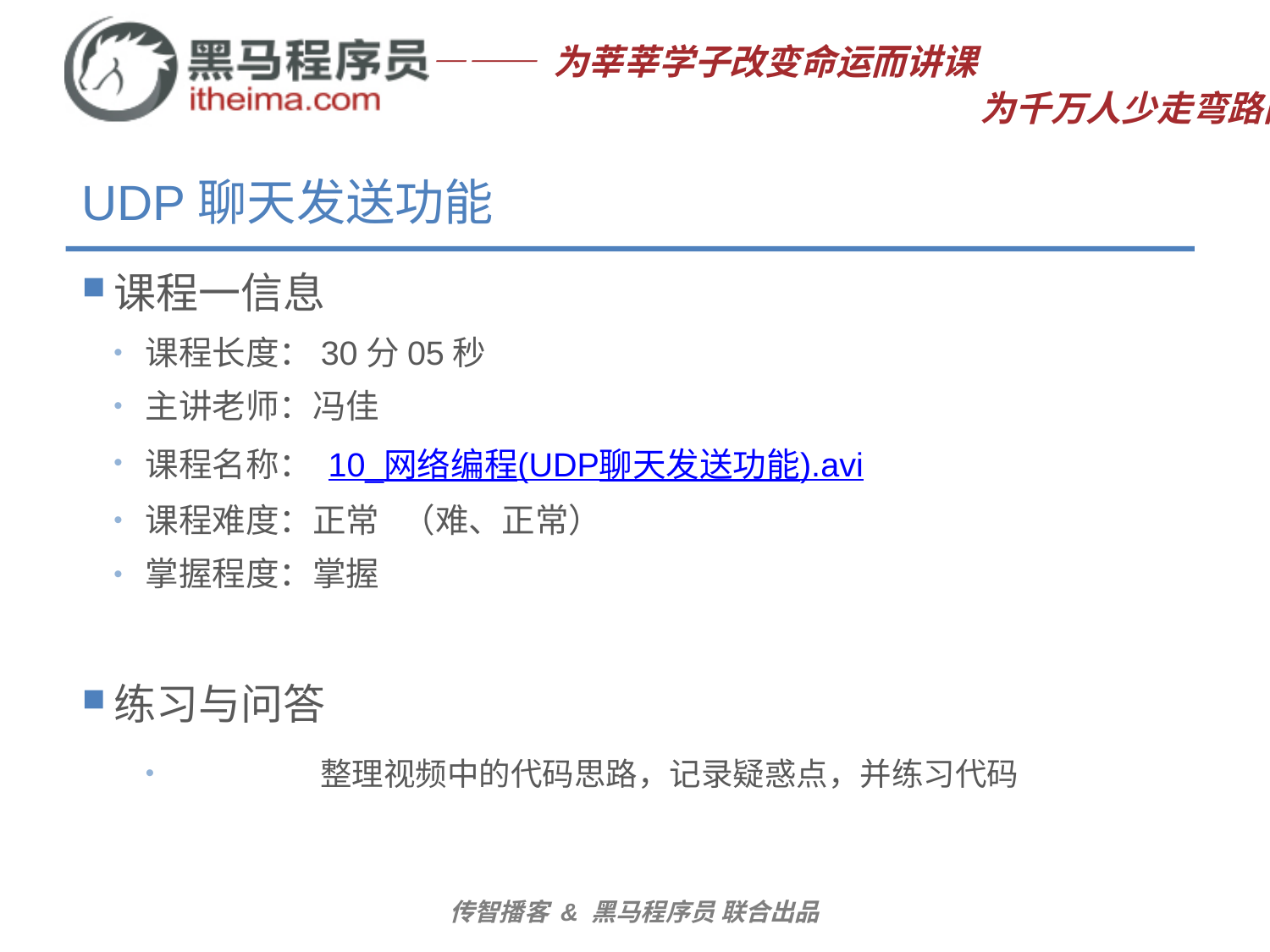

# UDP聊天发送功能
课程一信息
课程长度：30分05秒
主讲老师：冯佳
课程名称： 10_网络编程(UDP聊天发送功能).avi
课程难度：正常   （难、正常）
掌握程度：掌握

练习与问答
	整理视频中的代码思路，记录疑惑点，并练习代码